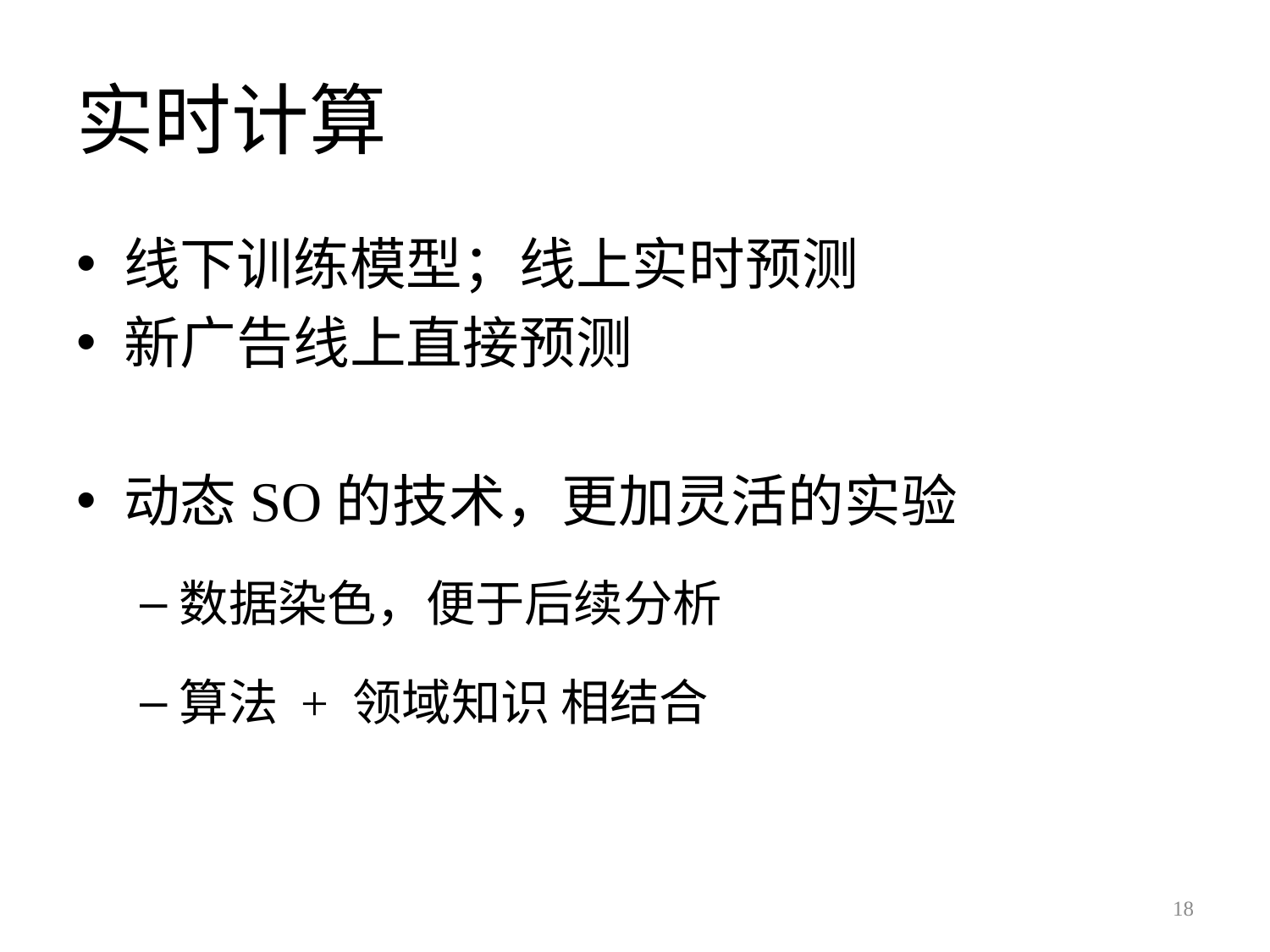

# 实时计算
线下训练模型；线上实时预测
新广告线上直接预测

动态SO的技术，更加灵活的实验
数据染色，便于后续分析
算法 + 领域知识 相结合
18